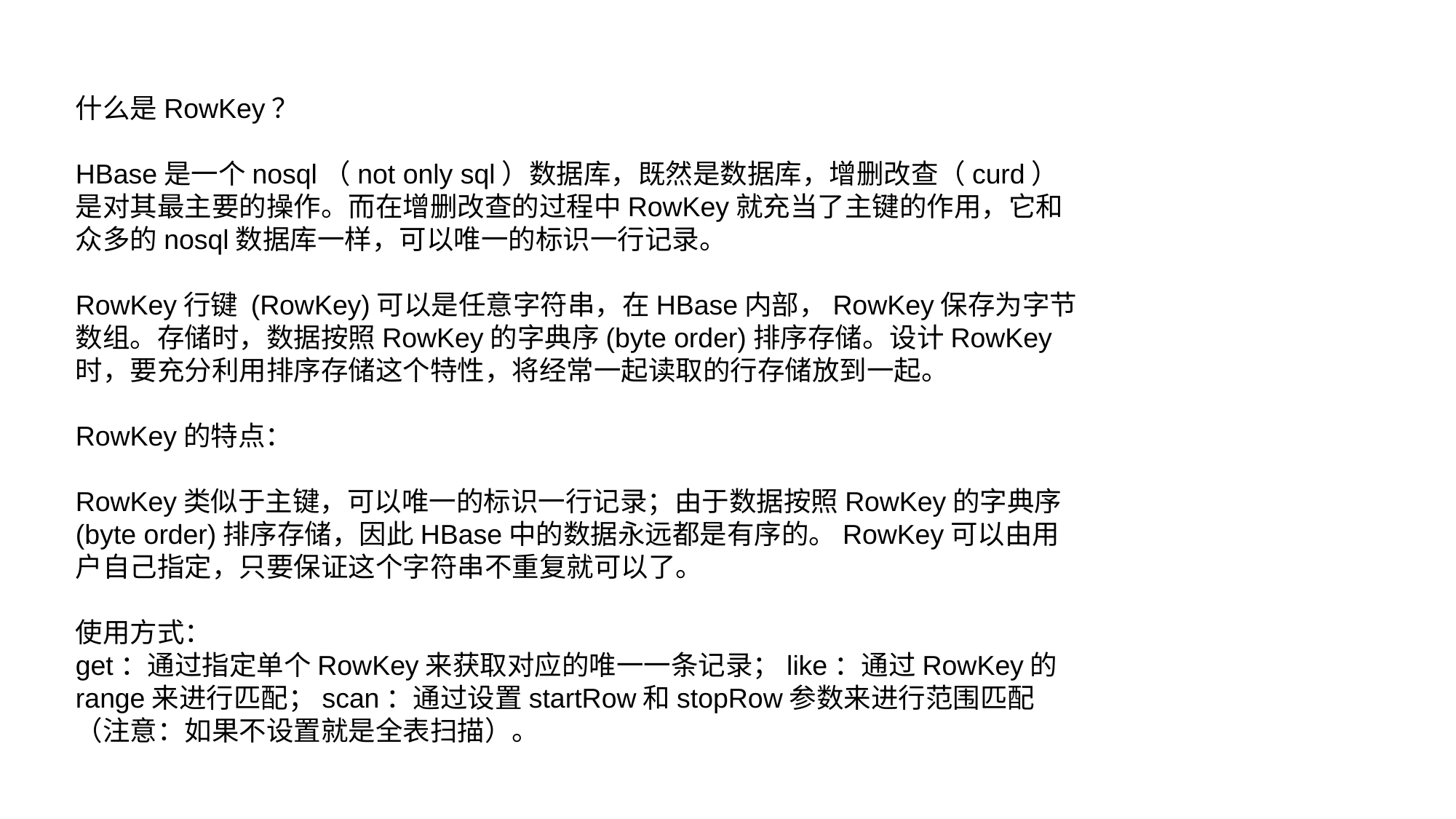

什么是RowKey？

HBase是一个nosql（not only sql）数据库，既然是数据库，增删改查（curd）是对其最主要的操作。而在增删改查的过程中RowKey就充当了主键的作用，它和众多的nosql数据库一样，可以唯一的标识一行记录。

RowKey行键 (RowKey)可以是任意字符串，在HBase内部，RowKey保存为字节数组。存储时，数据按照RowKey的字典序(byte order)排序存储。设计RowKey时，要充分利用排序存储这个特性，将经常一起读取的行存储放到一起。

RowKey的特点：

RowKey类似于主键，可以唯一的标识一行记录；由于数据按照RowKey的字典序(byte order)排序存储，因此HBase中的数据永远都是有序的。RowKey可以由用户自己指定，只要保证这个字符串不重复就可以了。

使用方式：
get：通过指定单个RowKey来获取对应的唯一一条记录；like：通过RowKey的range来进行匹配；scan：通过设置startRow和stopRow参数来进行范围匹配（注意：如果不设置就是全表扫描）。